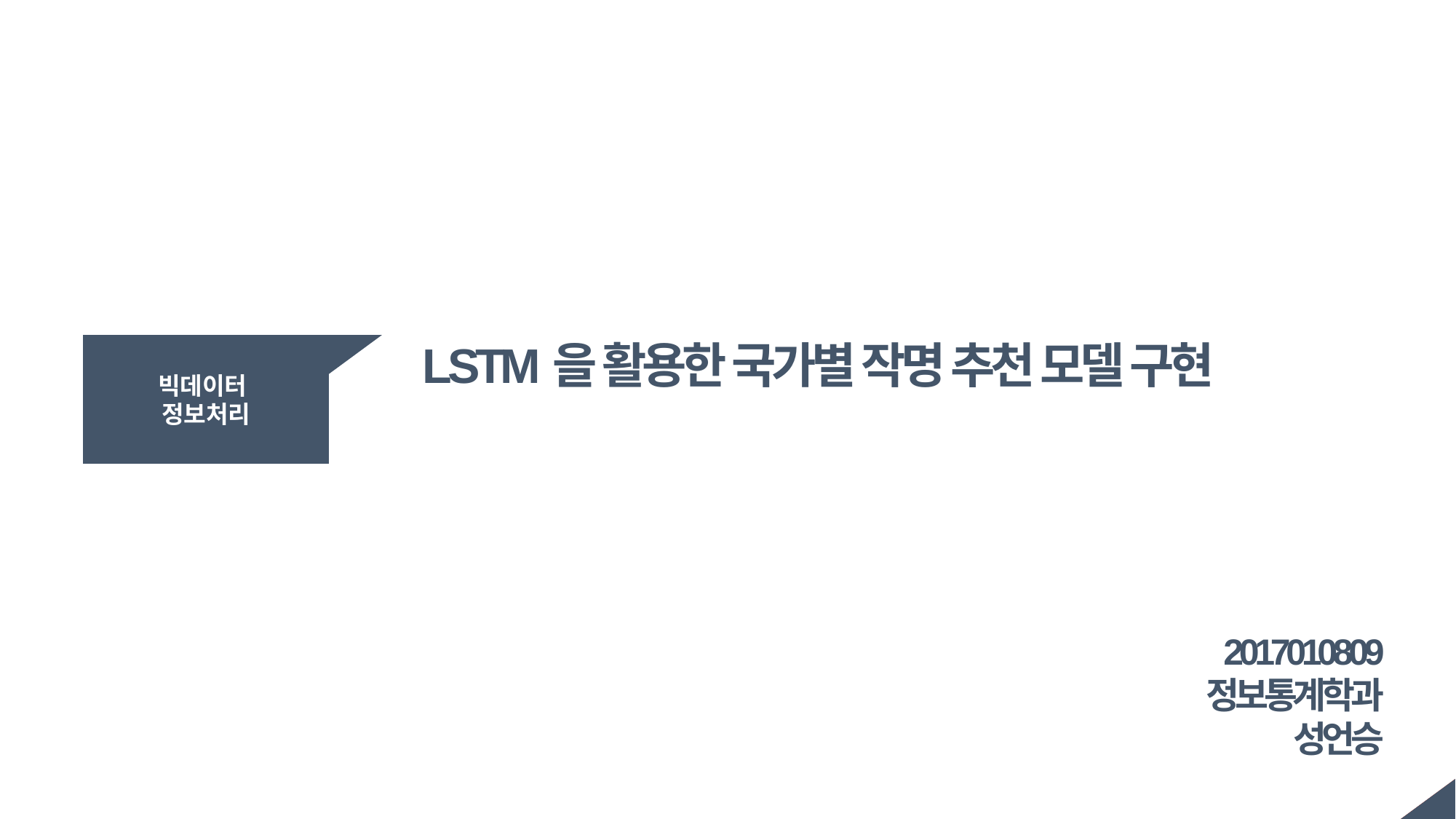

빅데이터
정보처리
LSTM을 활용한 국가별 작명 추천 모델 구현
2017010809
정보통계학과
 성언승